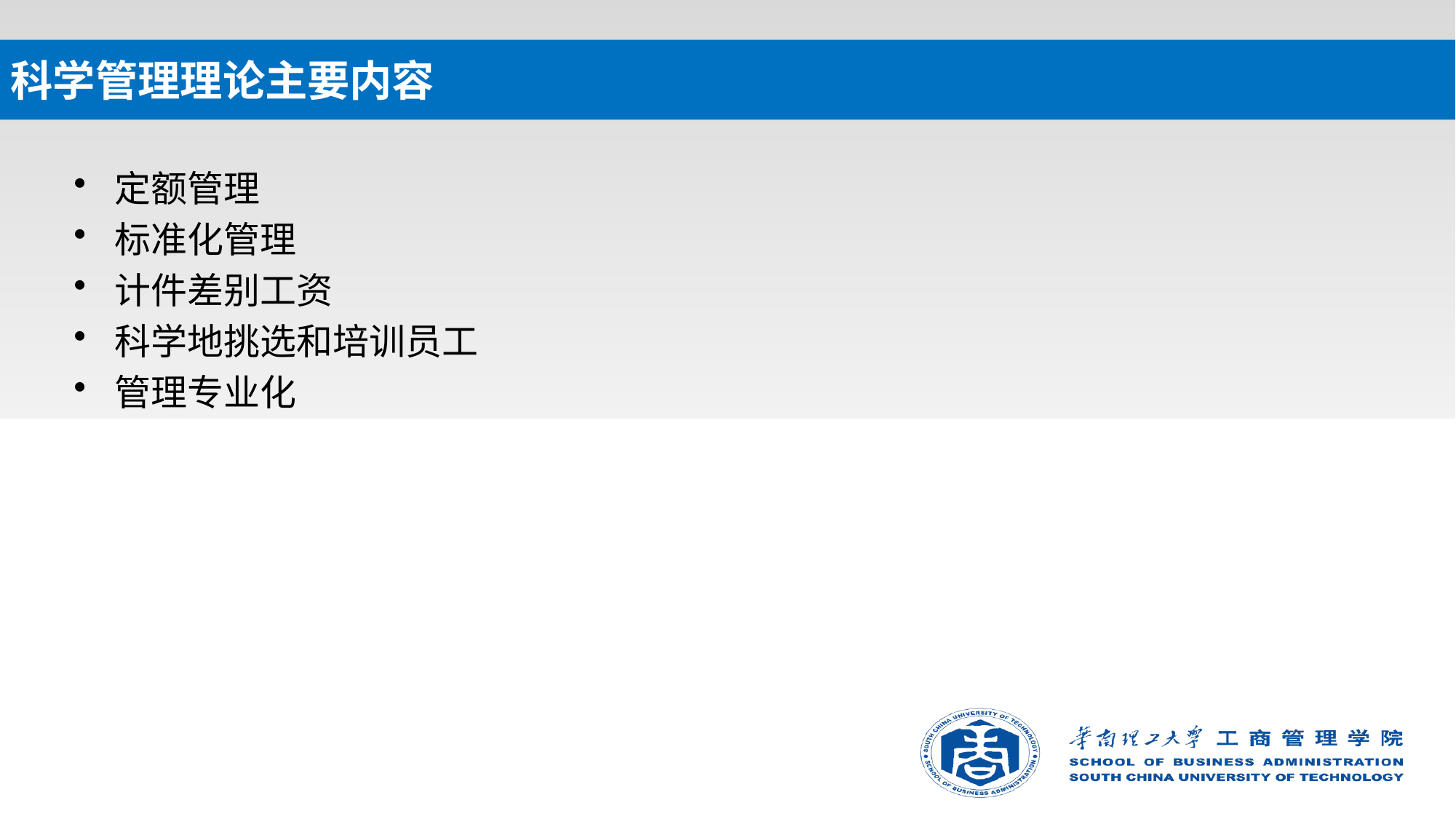

# 科学管理理论主要内容
定额管理
标准化管理
计件差别工资
科学地挑选和培训员工
管理专业化